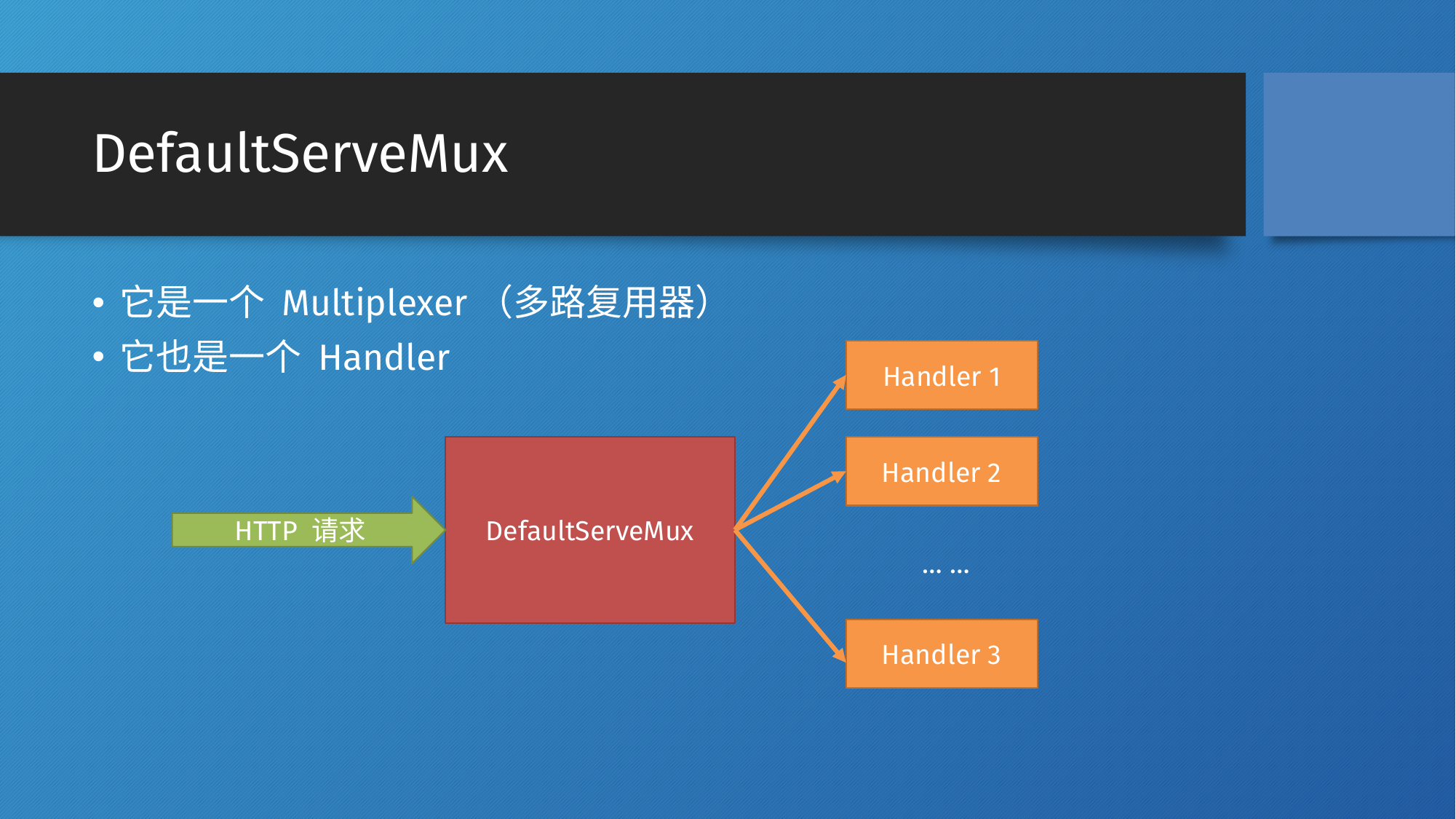

# DefaultServeMux
它是一个 Multiplexer（多路复用器）
它也是一个 Handler

Handler 1
DefaultServeMux
Handler 2
HTTP 请求
… …
Handler 3